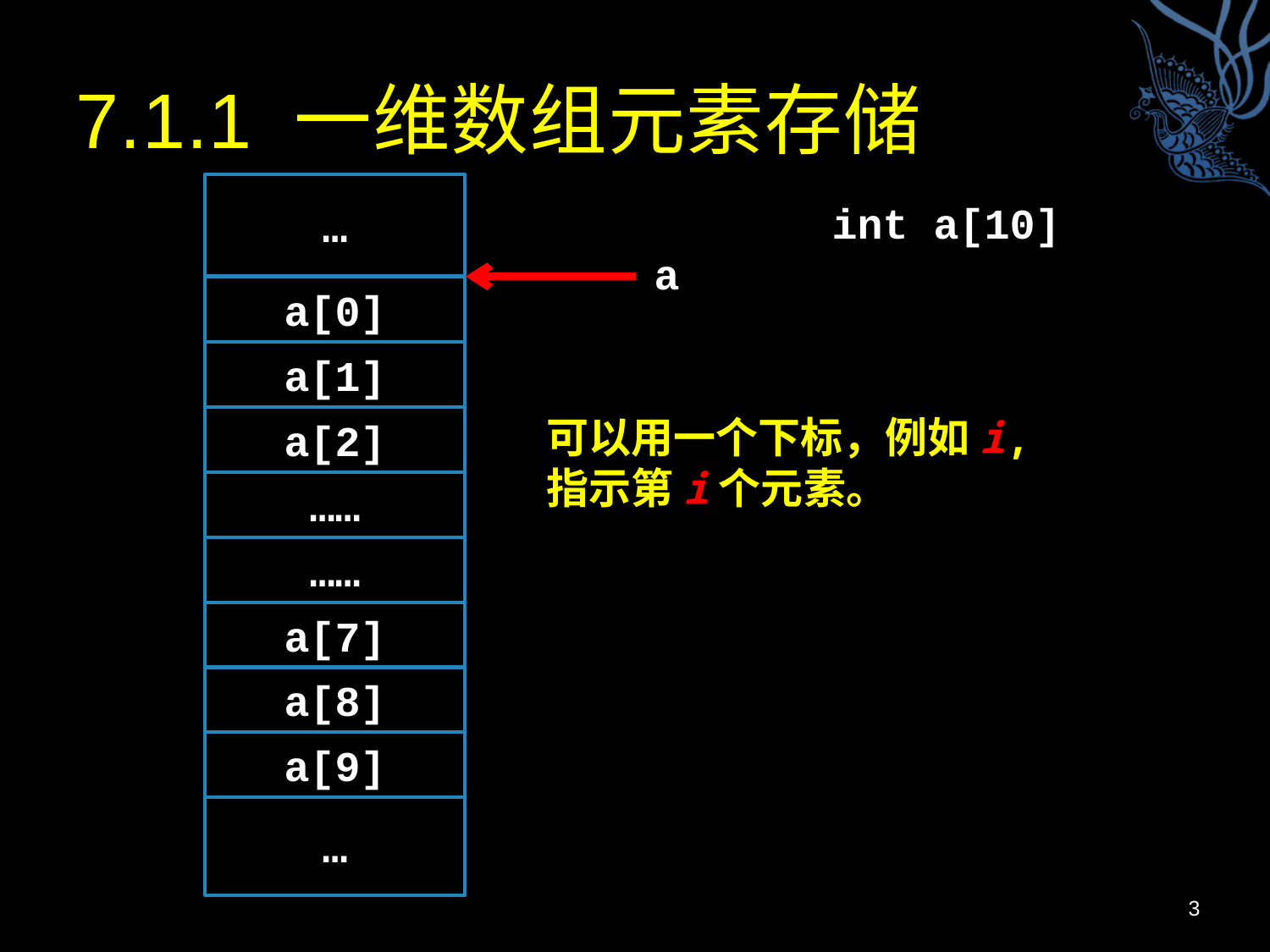

# 7.1.1 一维数组元素存储
…
a[0]
a[1]
a[2]
……
……
a[7]
a[8]
a[9]
…
       int a[10]
a
可以用一个下标，例如i,
指示第i个元素。
3